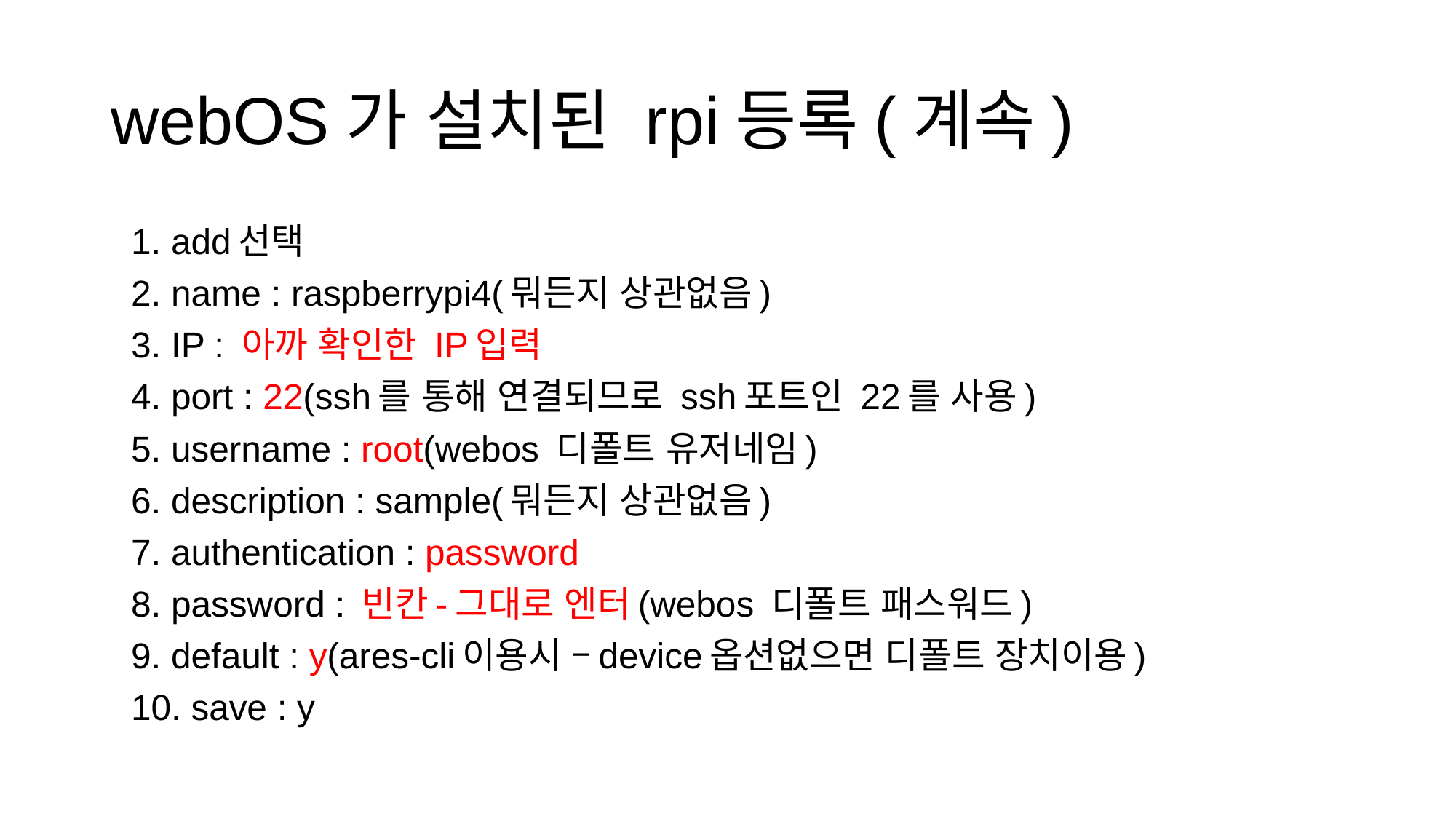

# webOS가 설치된 rpi등록(계속)
  1. add선택
  2. name : raspberrypi4(뭐든지 상관없음)
  3. IP : 아까 확인한 IP입력
  4. port : 22(ssh를 통해 연결되므로 ssh포트인 22를 사용)
  5. username : root(webos 디폴트 유저네임)
  6. description : sample(뭐든지 상관없음)
  7. authentication : password
  8. password : 빈칸-그대로 엔터(webos 디폴트 패스워드)
  9. default : y(ares-cli이용시 –device옵션없으면 디폴트 장치이용)
  10. save : y